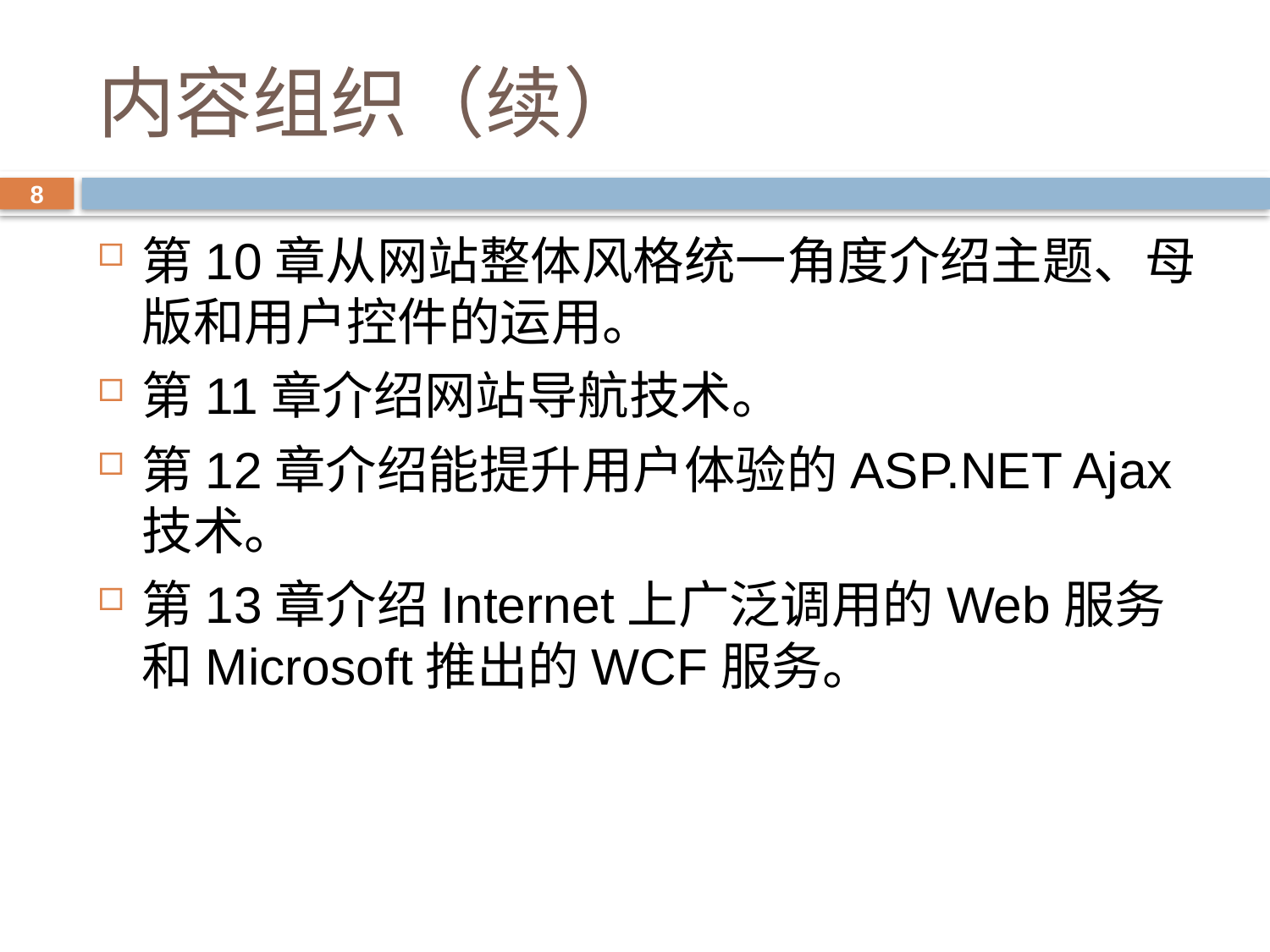

# 内容组织（续）
8
第10章从网站整体风格统一角度介绍主题、母版和用户控件的运用。
第11章介绍网站导航技术。
第12章介绍能提升用户体验的ASP.NET Ajax技术。
第13章介绍Internet上广泛调用的Web服务和Microsoft推出的WCF服务。